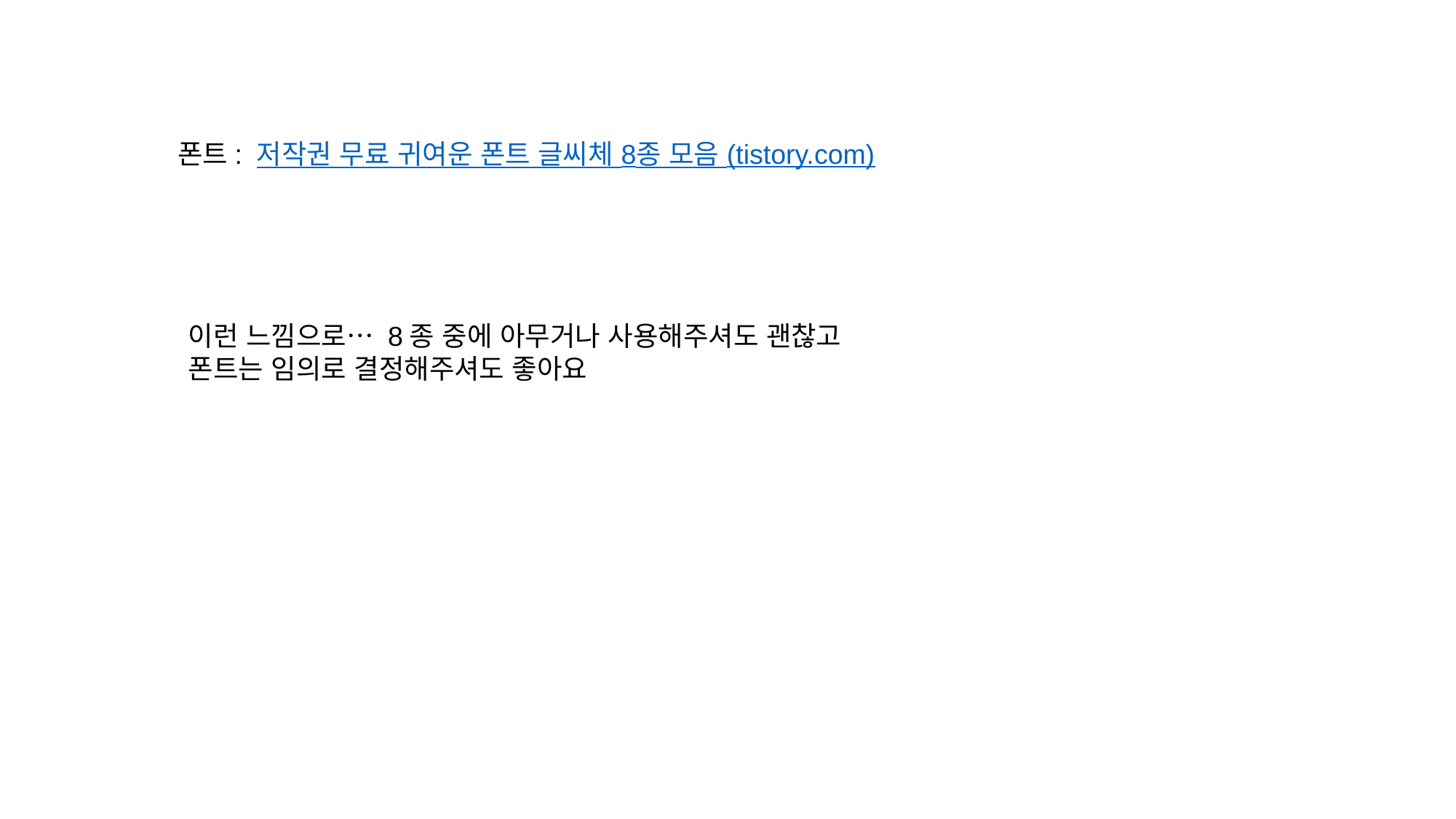

폰트: 저작권 무료 귀여운 폰트 글씨체 8종 모음 (tistory.com)
이런 느낌으로… 8종 중에 아무거나 사용해주셔도 괜찮고 폰트는 임의로 결정해주셔도 좋아요